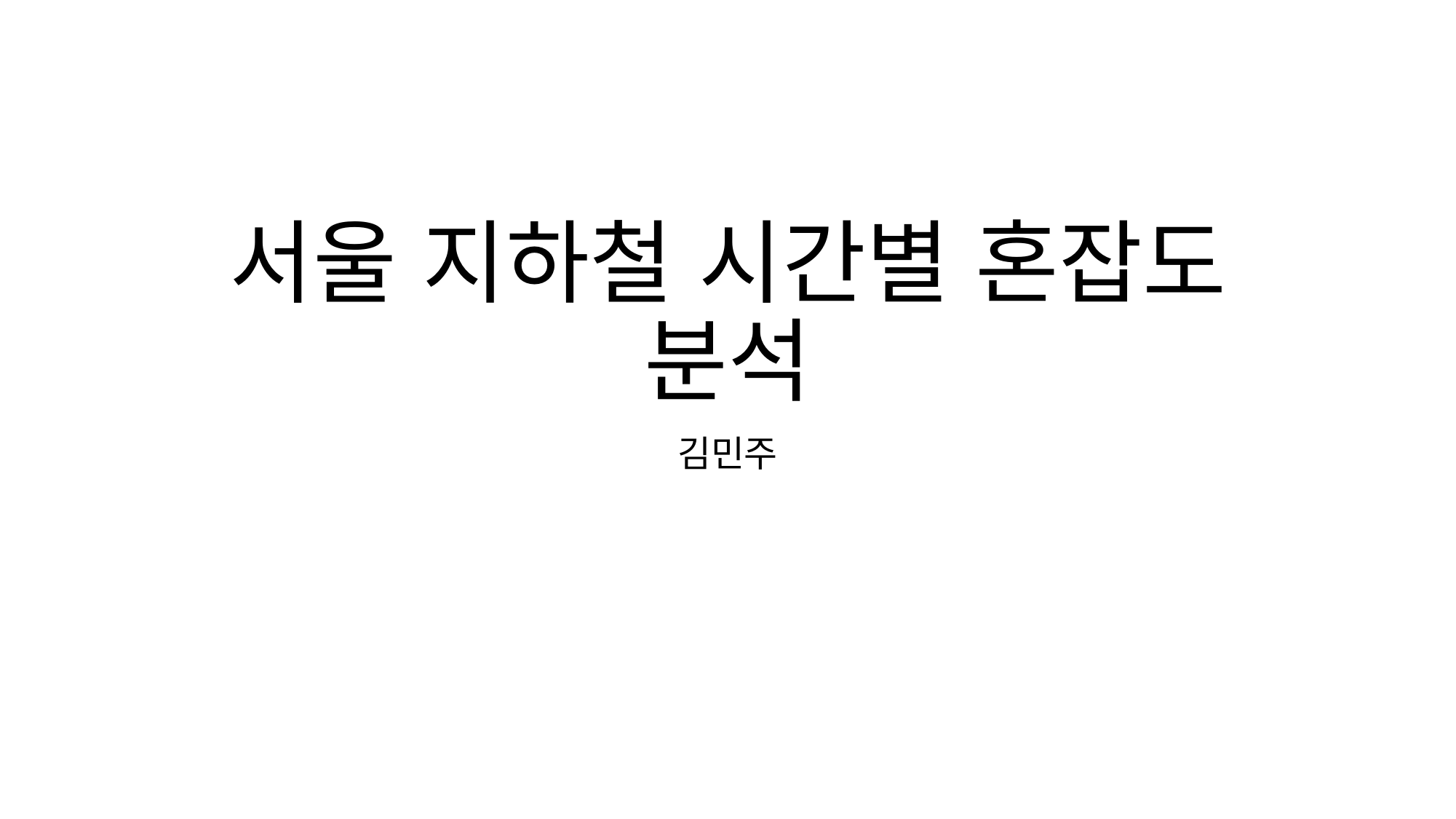

# 서울 지하철 시간별 혼잡도 분석
김민주